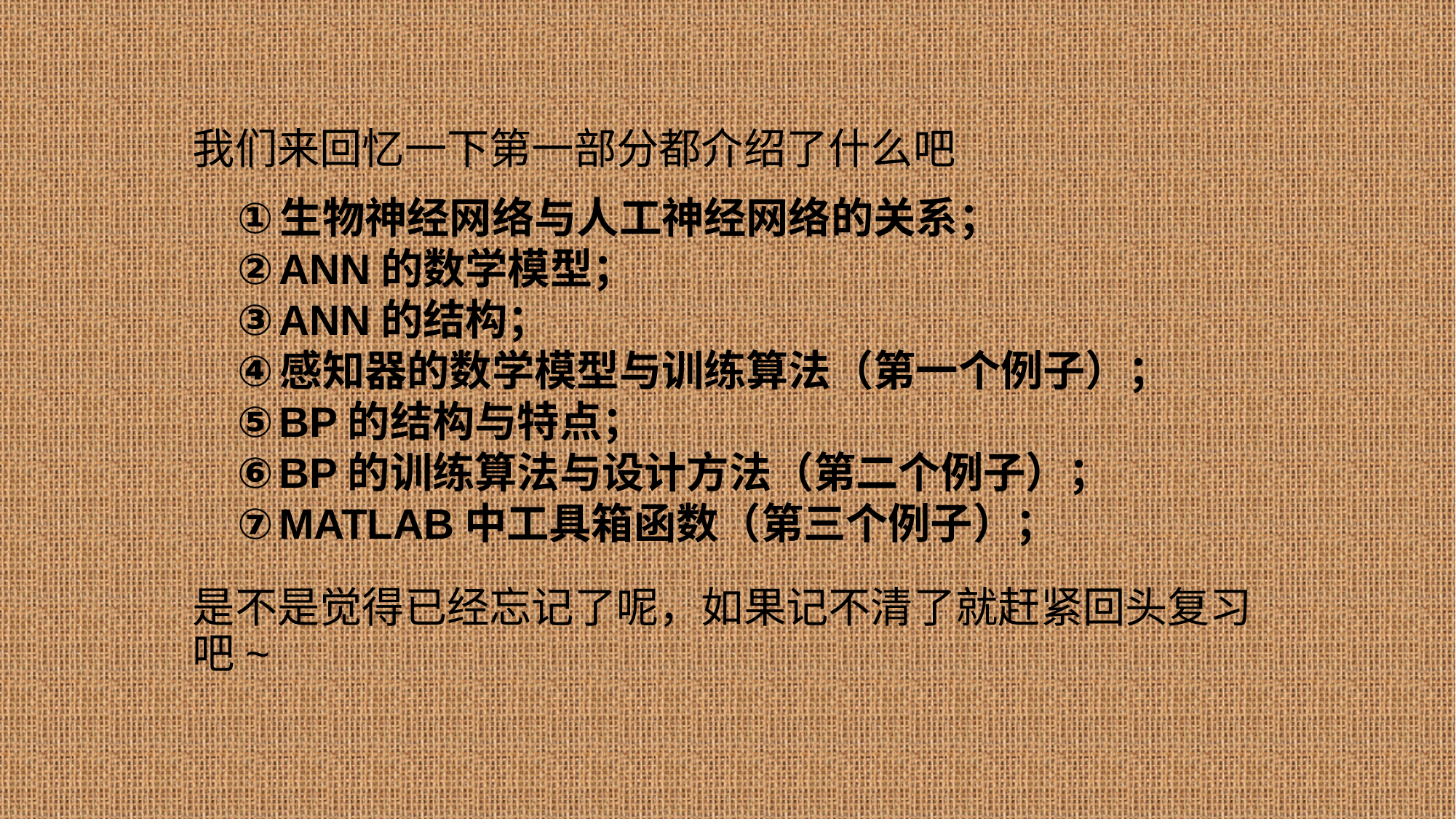

# 我们来回忆一下第一部分都介绍了什么吧 是不是觉得已经忘记了呢，如果记不清了就赶紧回头复习吧~
生物神经网络与人工神经网络的关系；
ANN的数学模型；
ANN的结构；
感知器的数学模型与训练算法（第一个例子）；
BP的结构与特点；
BP的训练算法与设计方法（第二个例子）；
MATLAB中工具箱函数（第三个例子）；